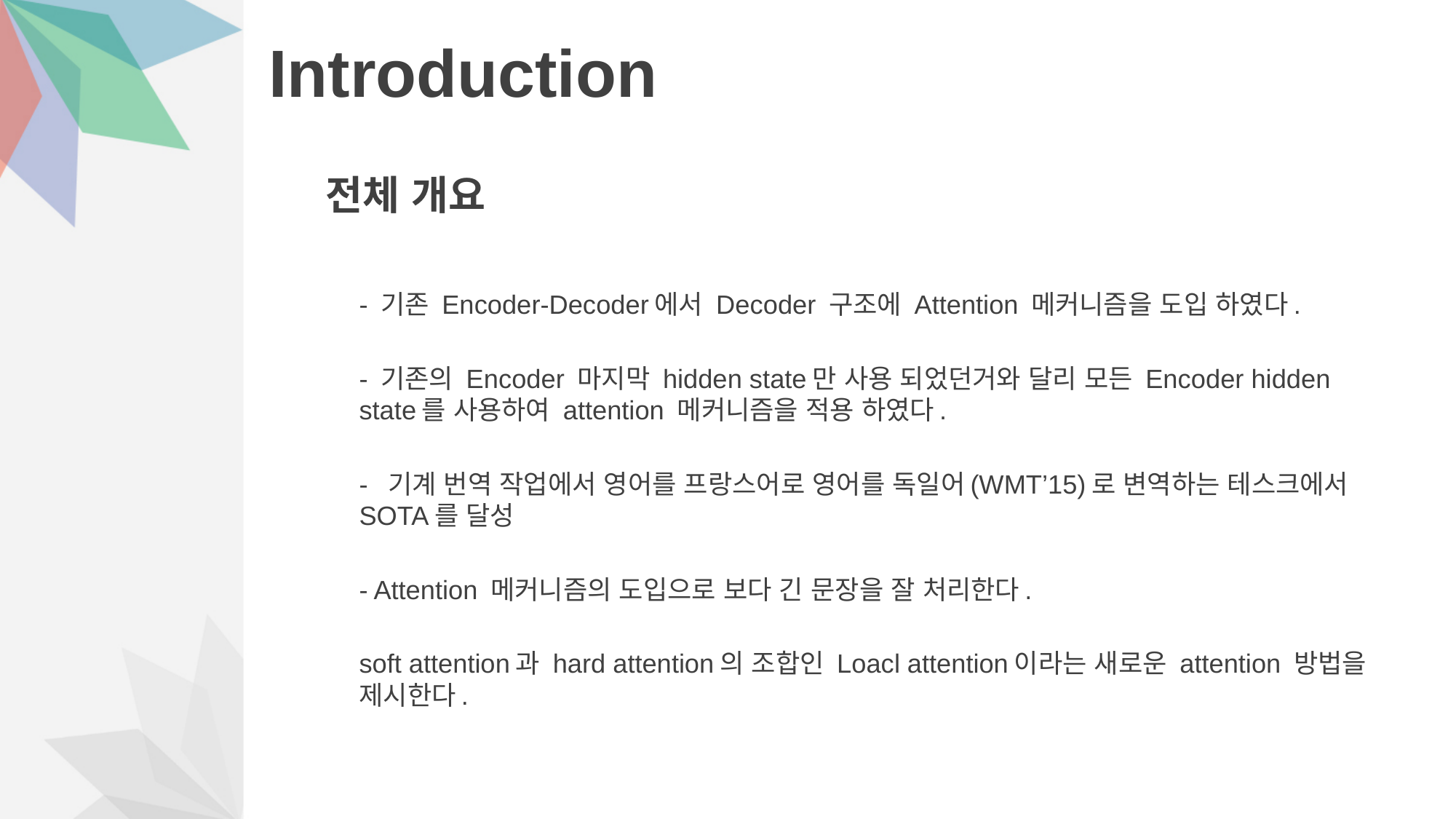

# Introduction
전체 개요

- 기존 Encoder-Decoder에서 Decoder 구조에 Attention 메커니즘을 도입 하였다.

- 기존의 Encoder 마지막 hidden state만 사용 되었던거와 달리 모든 Encoder hidden state를 사용하여 attention 메커니즘을 적용 하였다.

-  기계 번역 작업에서 영어를 프랑스어로 영어를 독일어(WMT’15)로 변역하는 테스크에서 SOTA를 달성

- Attention 메커니즘의 도입으로 보다 긴 문장을 잘 처리한다.

soft attention과 hard attention의 조합인 Loacl attention이라는 새로운 attention 방법을 제시한다.